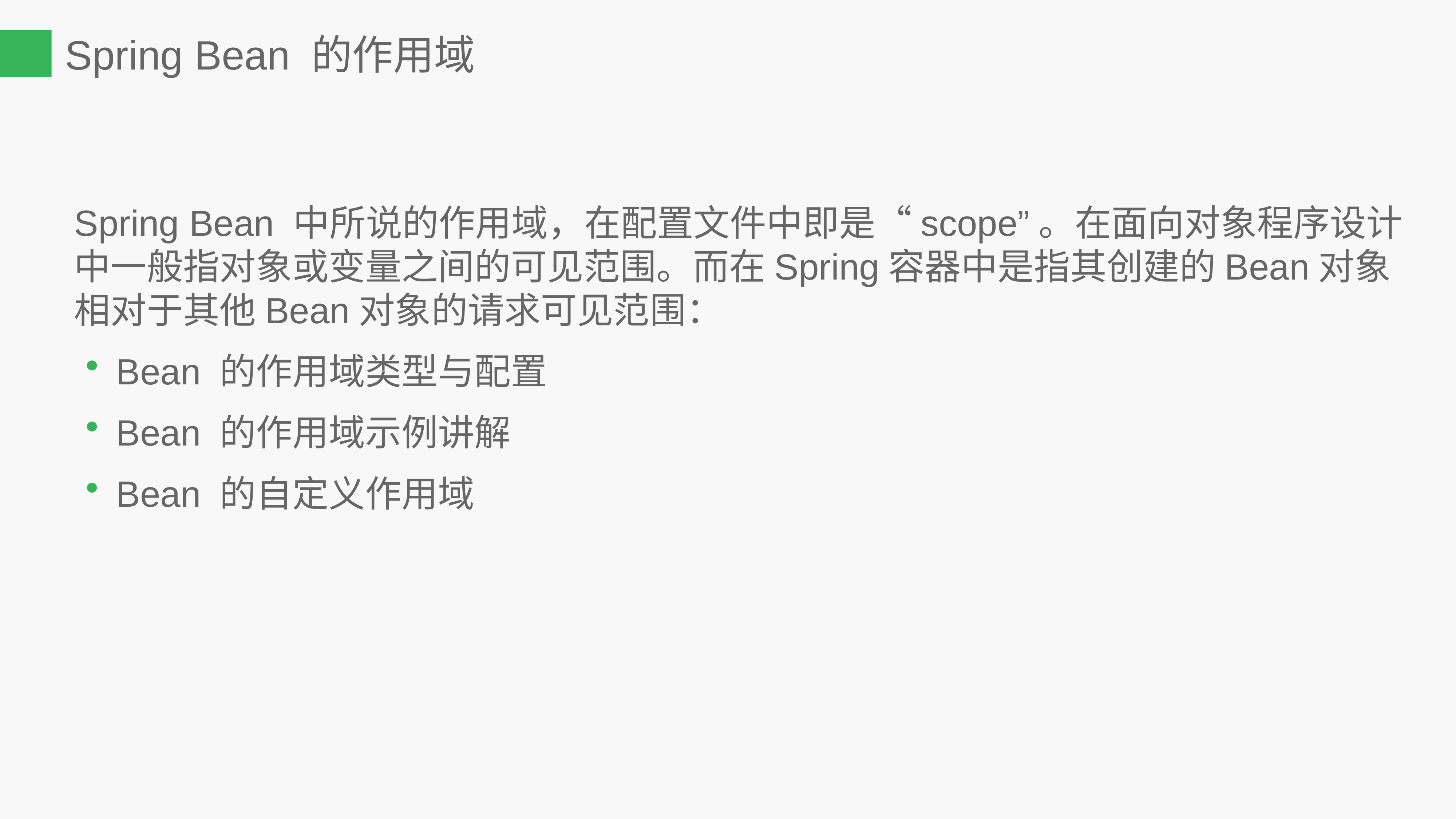

Spring Bean 的作用域

Spring Bean 中所说的作用域，在配置文件中即是“scope”。在面向对象程序设计中一般指对象或变量之间的可见范围。而在Spring容器中是指其创建的Bean对象相对于其他Bean对象的请求可见范围：
Bean 的作用域类型与配置
Bean 的作用域示例讲解
Bean 的自定义作用域